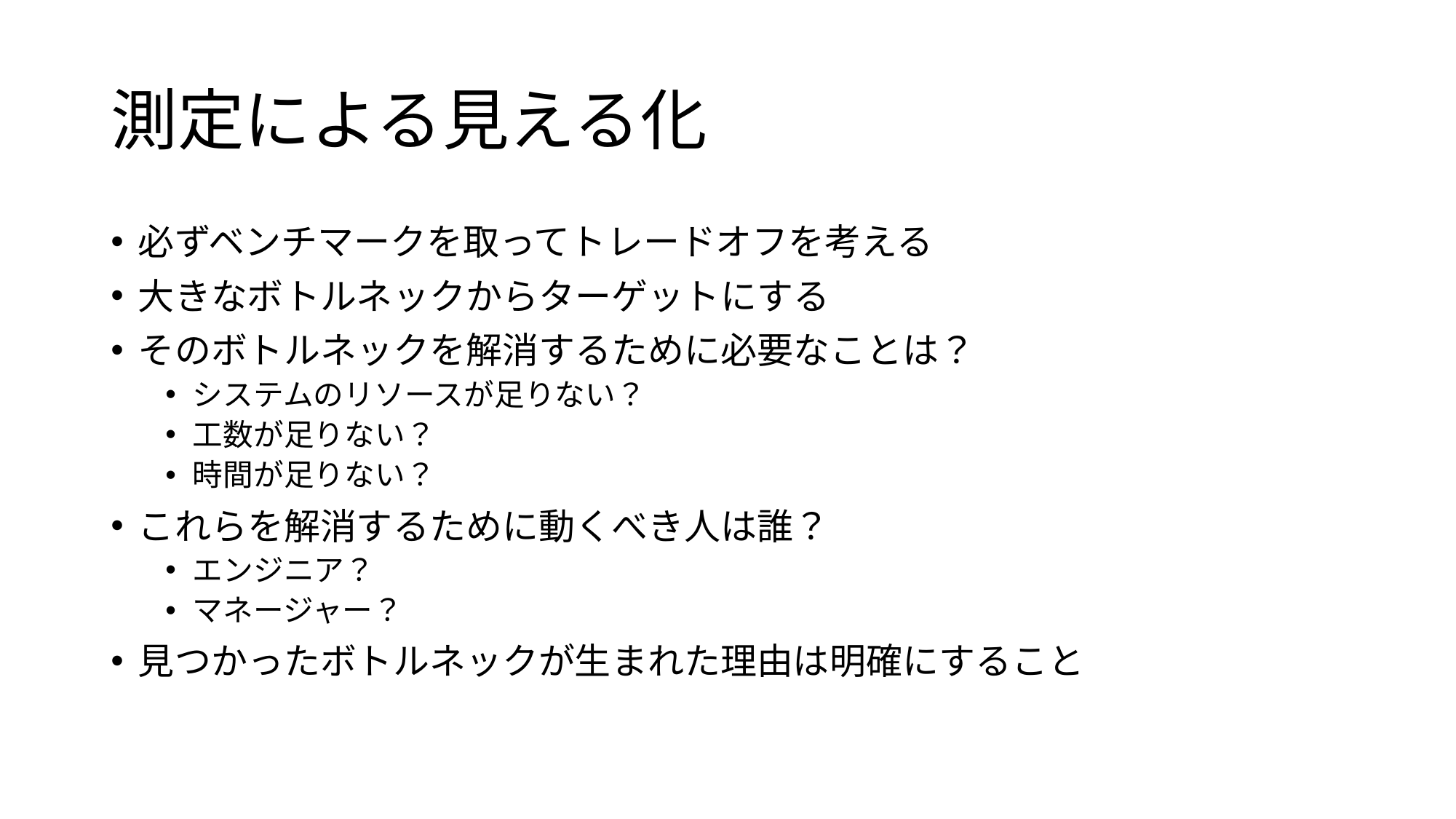

# 測定による見える化
必ずベンチマークを取ってトレードオフを考える
大きなボトルネックからターゲットにする
そのボトルネックを解消するために必要なことは？
システムのリソースが足りない？
工数が足りない？
時間が足りない？
これらを解消するために動くべき人は誰？
エンジニア？
マネージャー？
見つかったボトルネックが生まれた理由は明確にすること